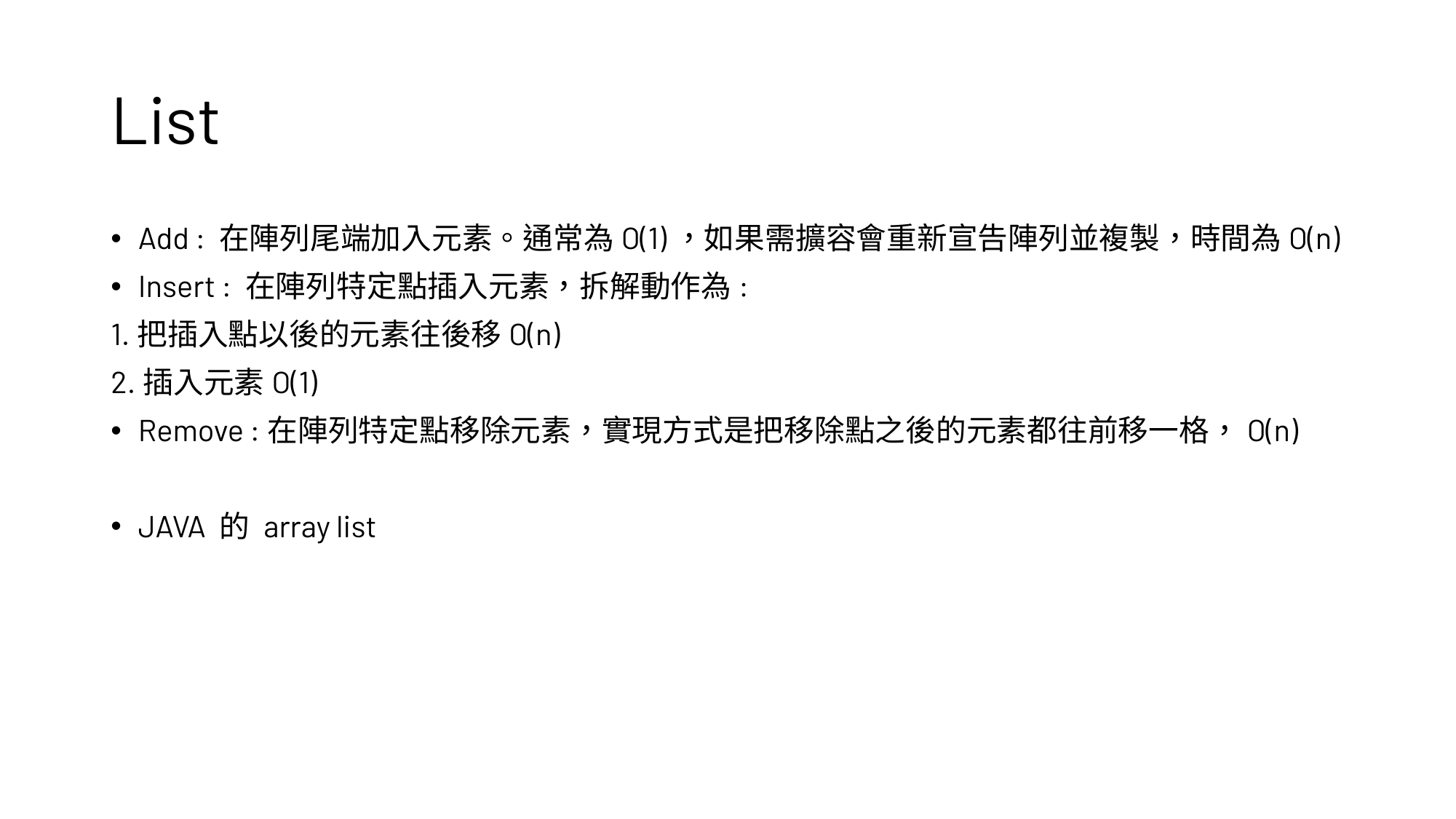

# List
Add : 在陣列尾端加入元素。通常為O(1)，如果需擴容會重新宣告陣列並複製，時間為O(n)
Insert : 在陣列特定點插入元素，拆解動作為:
1.把插入點以後的元素往後移O(n)
2.插入元素O(1)
Remove :在陣列特定點移除元素，實現方式是把移除點之後的元素都往前移一格，O(n)

JAVA 的 array list